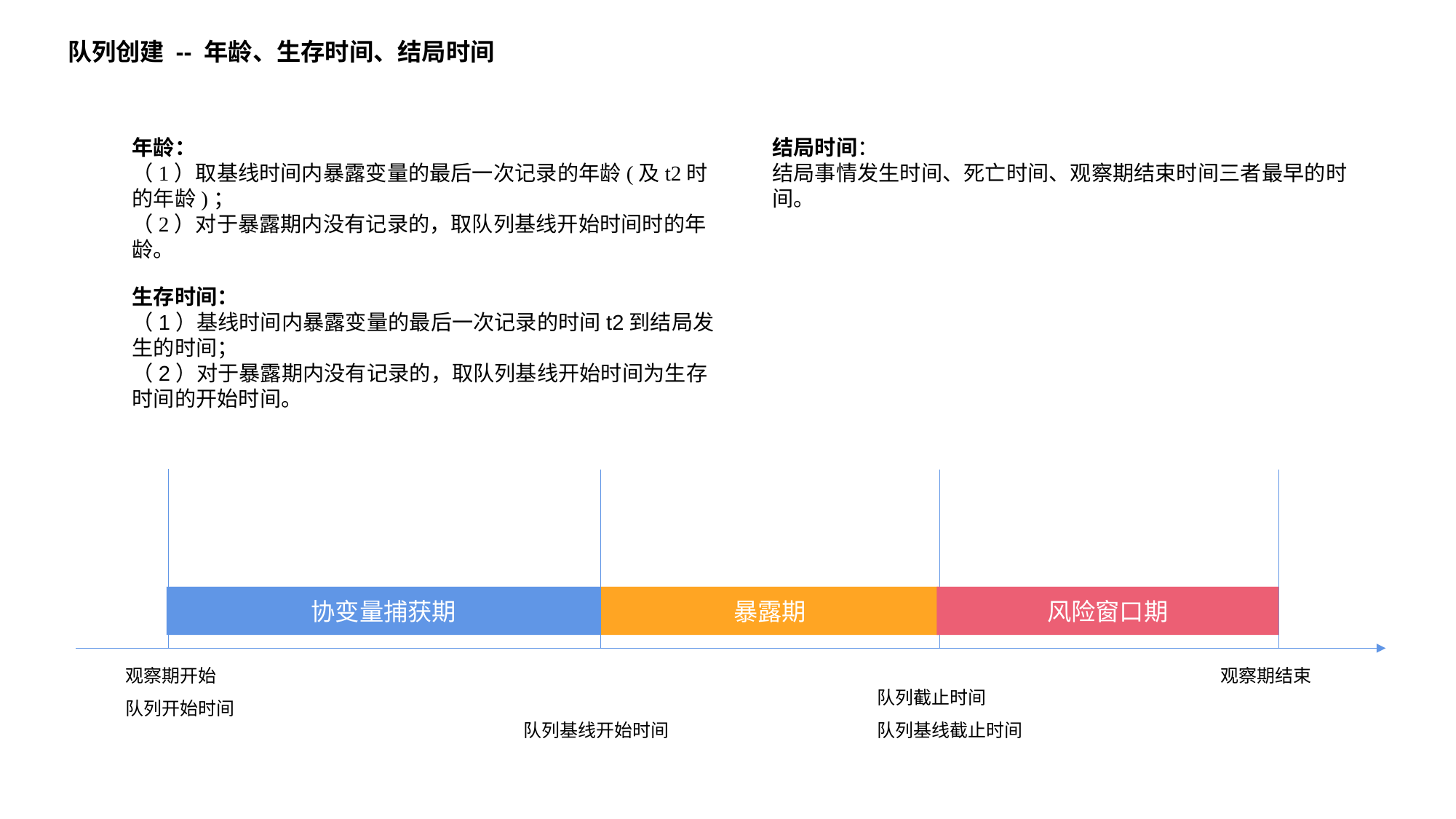

队列创建 -- 年龄、生存时间、结局时间
年龄：
（1）取基线时间内暴露变量的最后一次记录的年龄(及t2时的年龄)；
（2）对于暴露期内没有记录的，取队列基线开始时间时的年龄。
结局时间：
结局事情发生时间、死亡时间、观察期结束时间三者最早的时间。
生存时间：
（1）基线时间内暴露变量的最后一次记录的时间t2到结局发生的时间；
（2）对于暴露期内没有记录的，取队列基线开始时间为生存时间的开始时间。
协变量捕获期
暴露期
风险窗口期
观察期开始
队列开始时间

队列基线开始时间

队列截止时间
队列基线截止时间
观察期结束